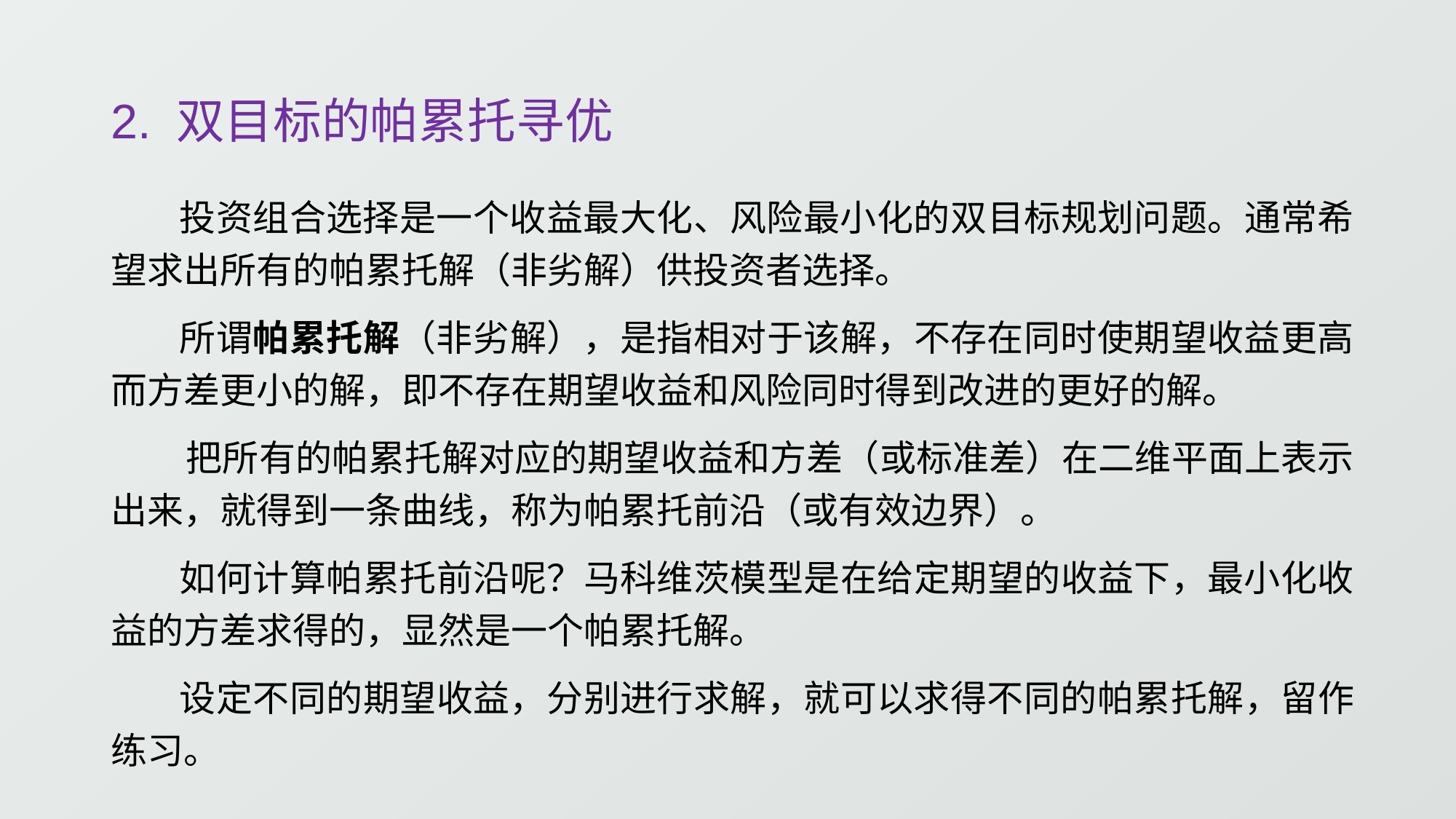

# 2. 双目标的帕累托寻优
       投资组合选择是一个收益最大化、风险最小化的双目标规划问题。通常希望求出所有的帕累托解（非劣解）供投资者选择。
       所谓帕累托解（非劣解），是指相对于该解，不存在同时使期望收益更高而方差更小的解，即不存在期望收益和风险同时得到改进的更好的解。
        把所有的帕累托解对应的期望收益和方差（或标准差）在二维平面上表示出来，就得到一条曲线，称为帕累托前沿（或有效边界）。
       如何计算帕累托前沿呢？马科维茨模型是在给定期望的收益下，最小化收益的方差求得的，显然是一个帕累托解。
       设定不同的期望收益，分别进行求解，就可以求得不同的帕累托解，留作练习。